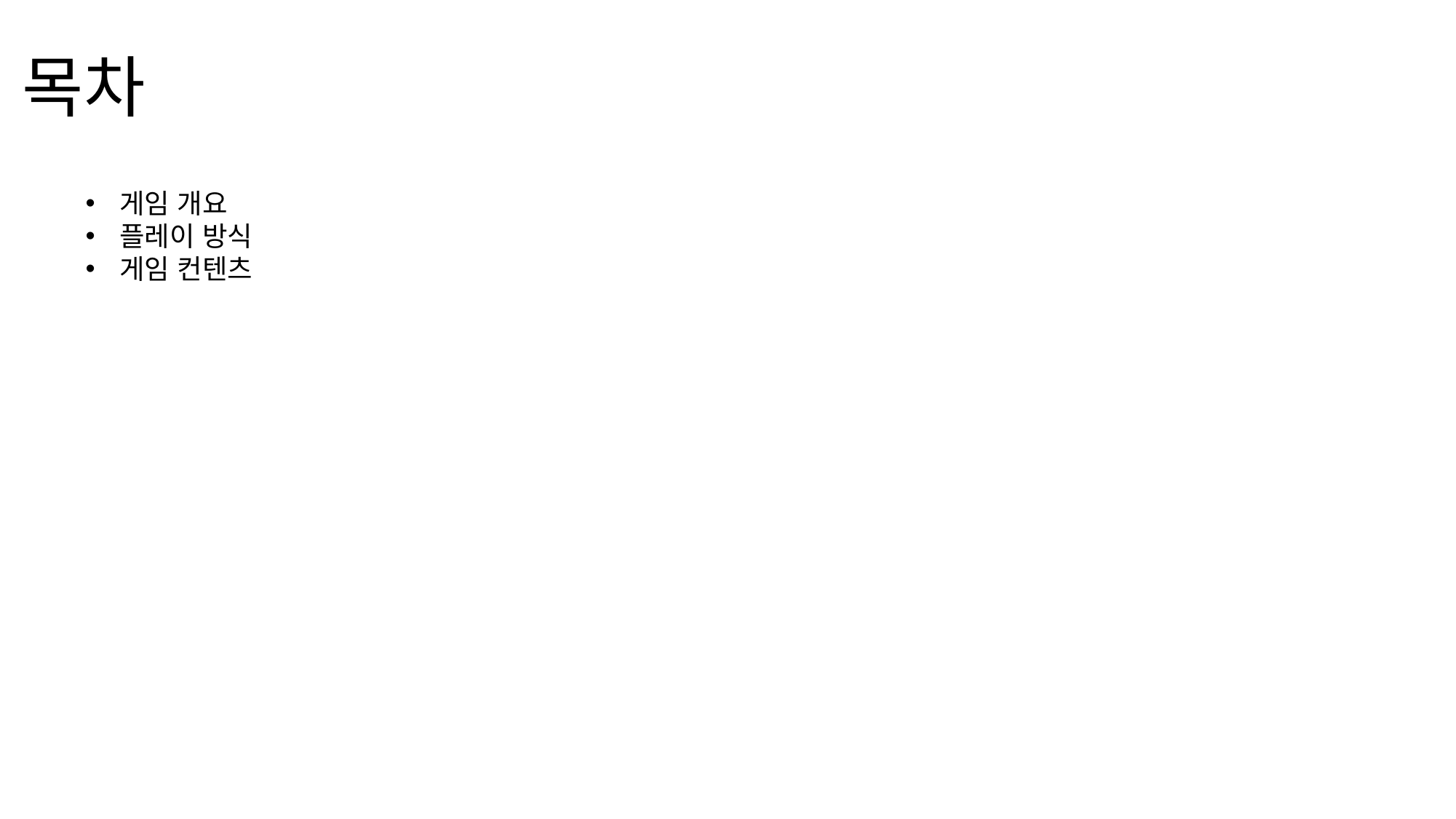

# 목차
게임 개요
플레이 방식
게임 컨텐츠